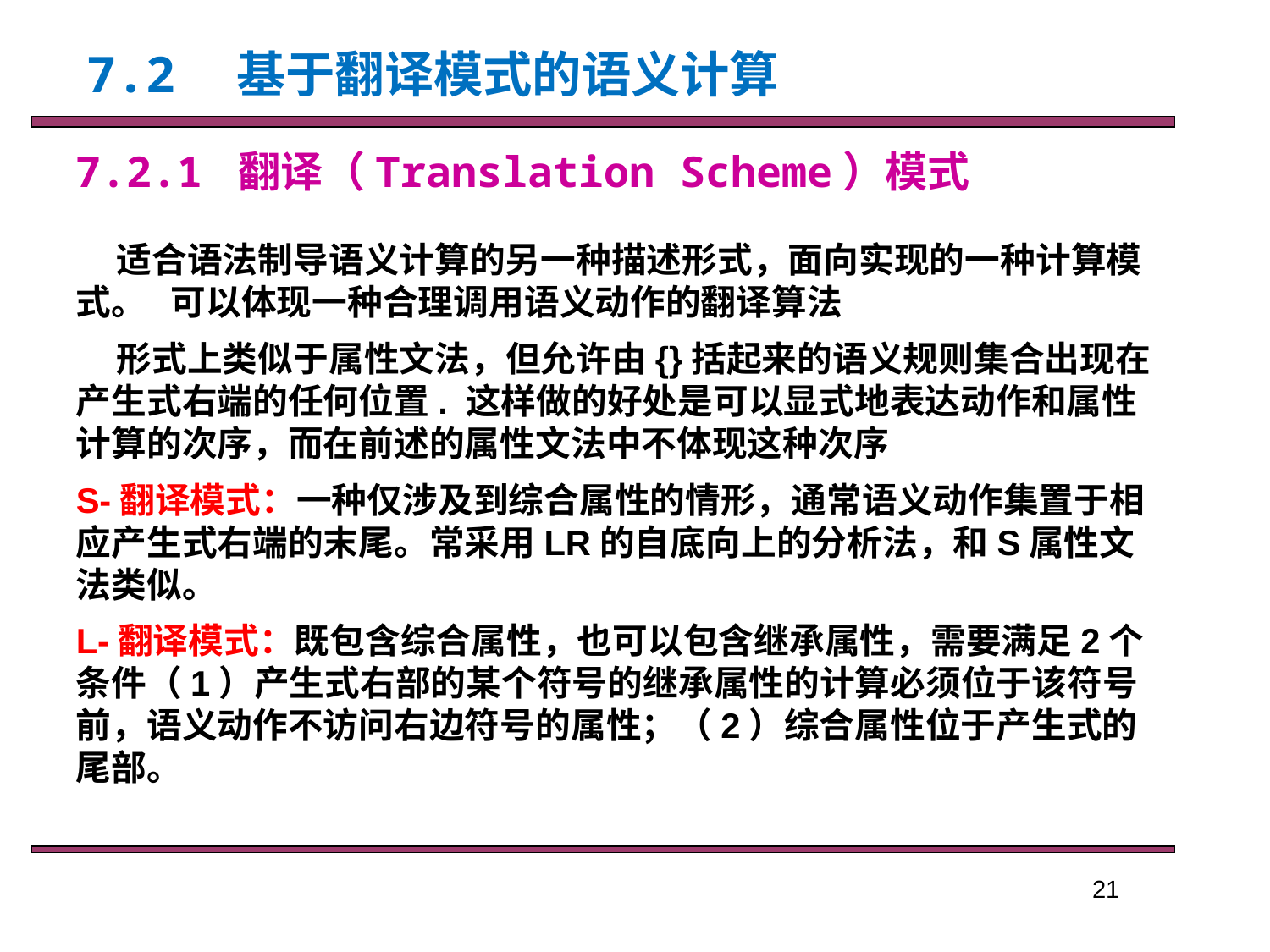

7.2　基于翻译模式的语义计算
7.2.1 翻译（Translation Scheme）模式
    适合语法制导语义计算的另一种描述形式，面向实现的一种计算模式。   可以体现一种合理调用语义动作的翻译算法
    形式上类似于属性文法，但允许由{}括起来的语义规则集合出现在产生式右端的任何位置. 这样做的好处是可以显式地表达动作和属性计算的次序，而在前述的属性文法中不体现这种次序
S-翻译模式：一种仅涉及到综合属性的情形，通常语义动作集置于相应产生式右端的末尾。常采用LR的自底向上的分析法，和S属性文法类似。
L-翻译模式：既包含综合属性，也可以包含继承属性，需要满足2个条件（1）产生式右部的某个符号的继承属性的计算必须位于该符号前，语义动作不访问右边符号的属性；（2）综合属性位于产生式的尾部。

21